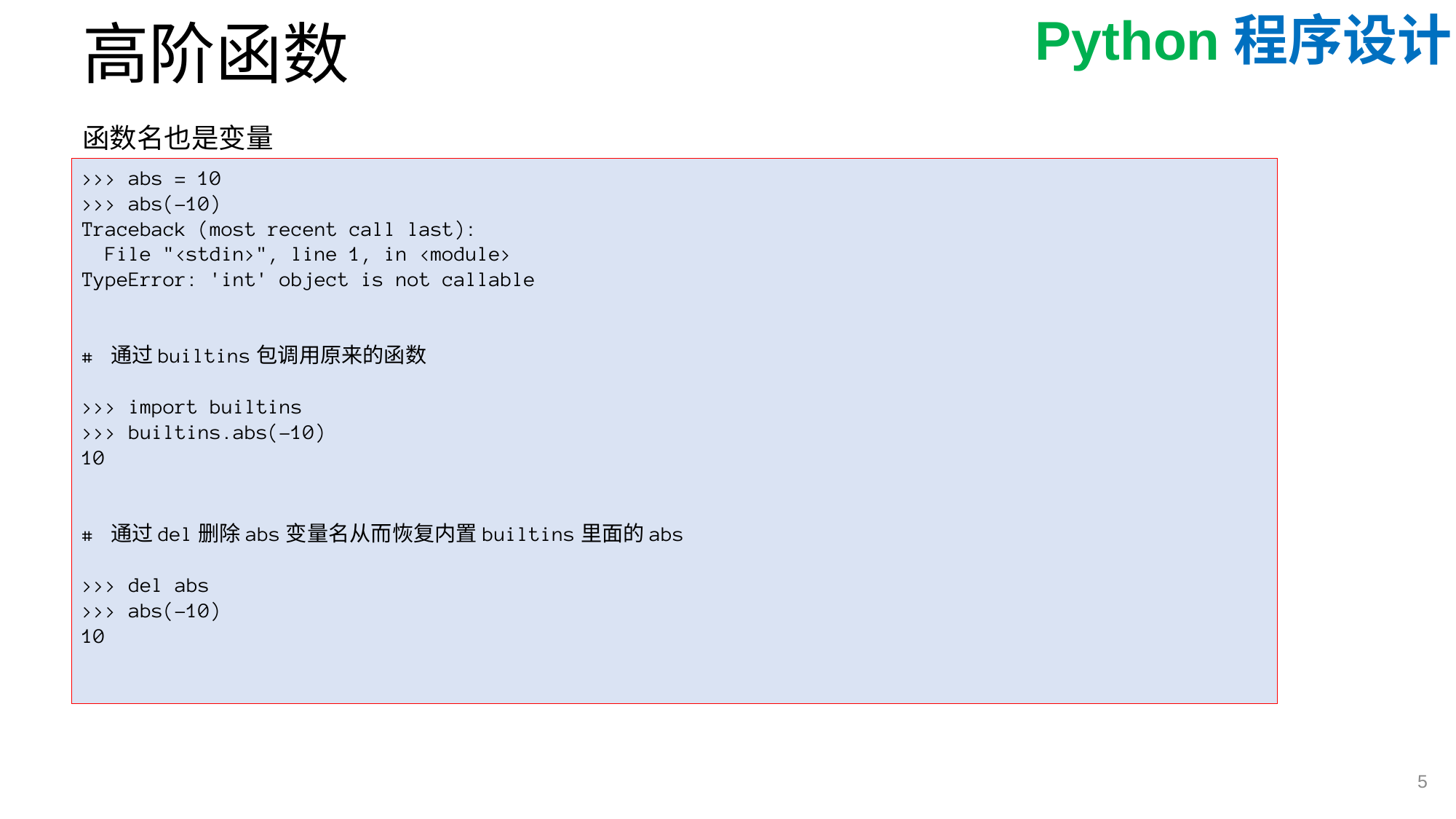

# 高阶函数
函数名也是变量
>>> abs = 10
>>> abs(-10)
Traceback (most recent call last):
  File "<stdin>", line 1, in <module>
TypeError: 'int' object is not callable

# 通过builtins包调用原来的函数

>>> import builtins
>>> builtins.abs(-10)
10

# 通过del删除abs变量名从而恢复内置builtins里面的abs

>>> del abs
>>> abs(-10)
10

5